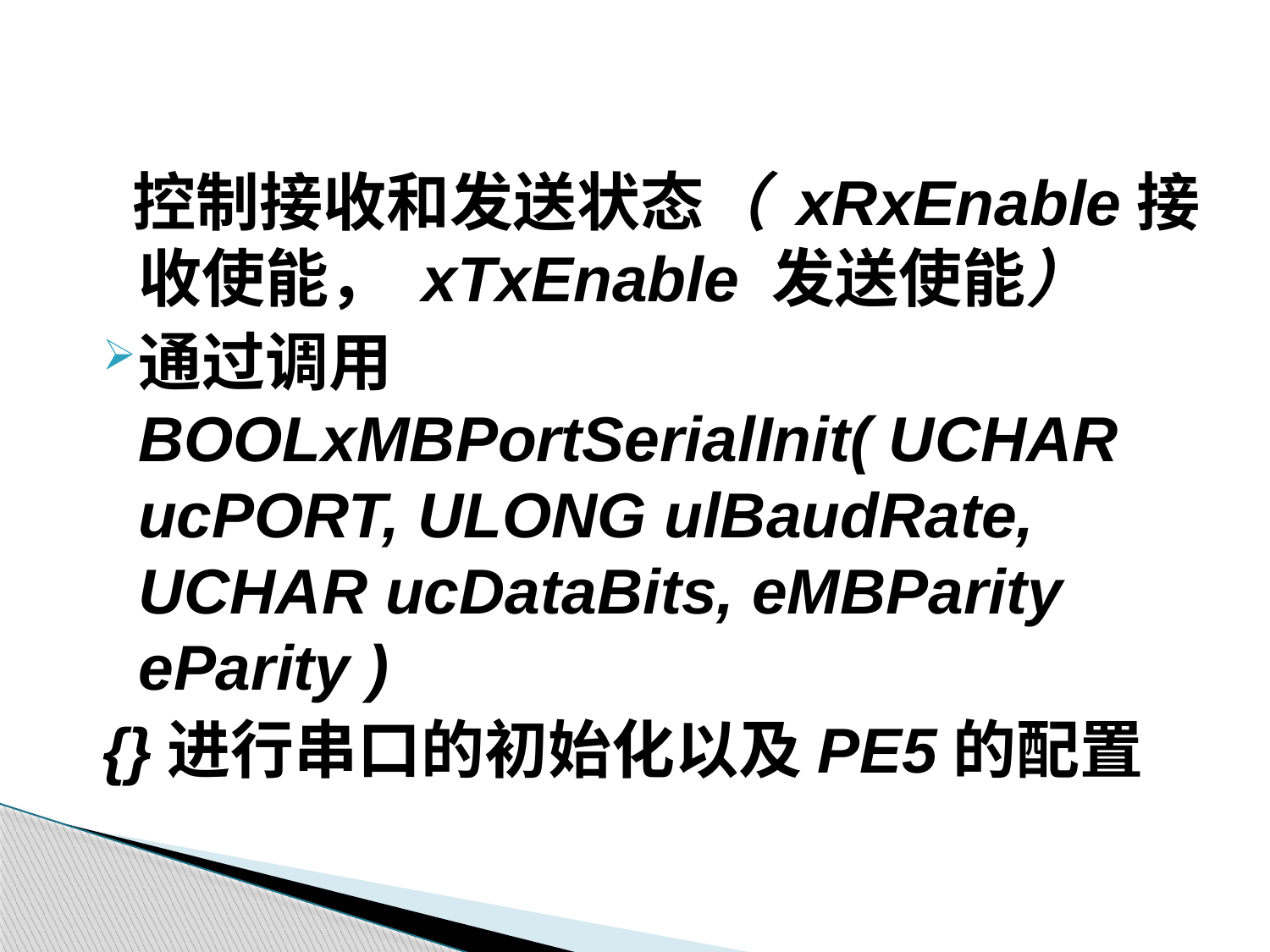

控制接收和发送状态（ xRxEnable接收使能， xTxEnable 发送使能）
通过调用BOOLxMBPortSerialInit( UCHAR ucPORT, ULONG ulBaudRate, UCHAR ucDataBits, eMBParity eParity )
{}进行串口的初始化以及PE5的配置